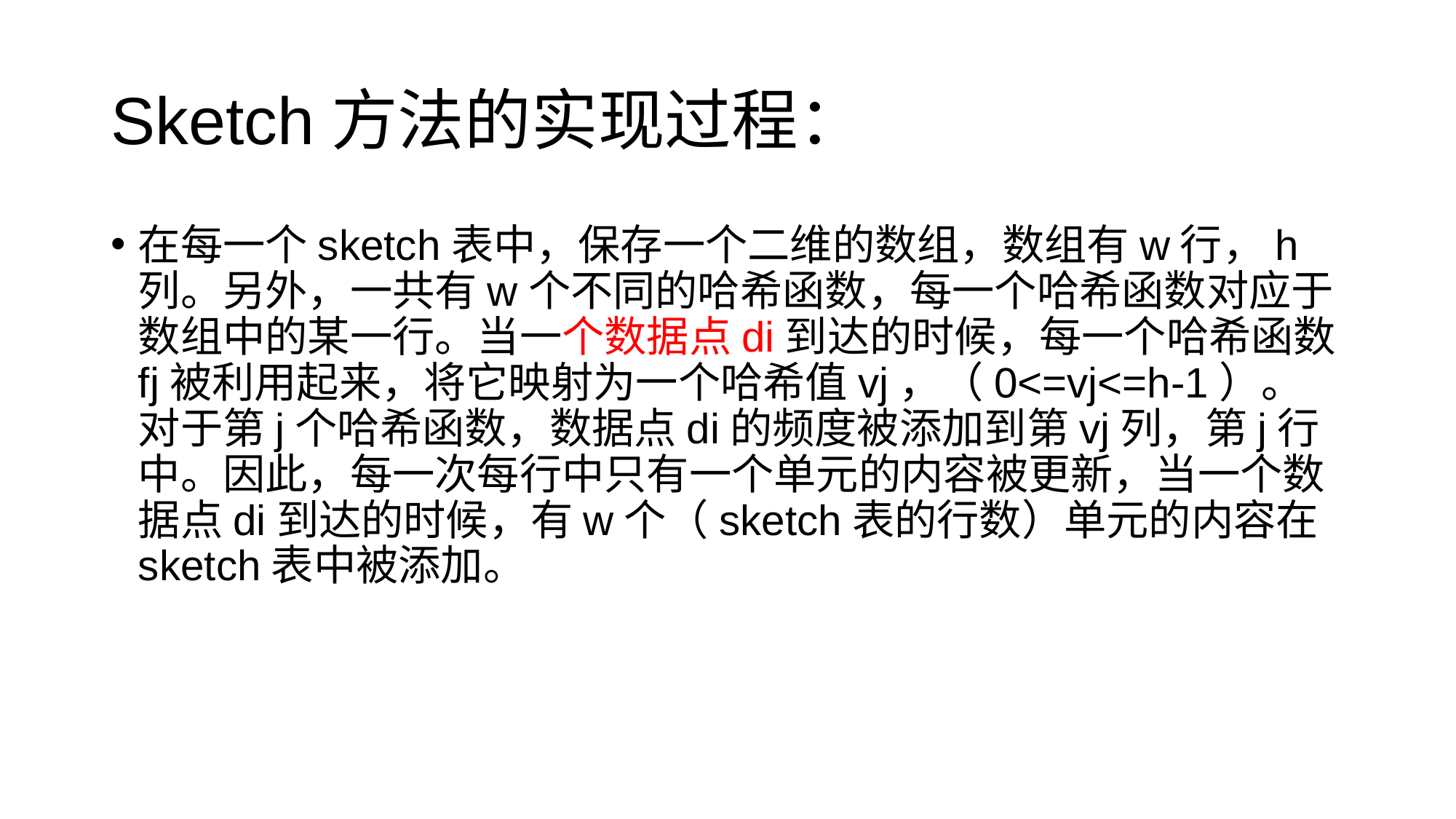

# Sketch方法的实现过程：
在每一个sketch表中，保存一个二维的数组，数组有w行，h列。另外，一共有w个不同的哈希函数，每一个哈希函数对应于数组中的某一行。当一个数据点di到达的时候，每一个哈希函数fj被利用起来，将它映射为一个哈希值vj，（0<=vj<=h-1）。对于第j个哈希函数，数据点di的频度被添加到第vj列，第j行中。因此，每一次每行中只有一个单元的内容被更新，当一个数据点di到达的时候，有w个（sketch表的行数）单元的内容在sketch表中被添加。